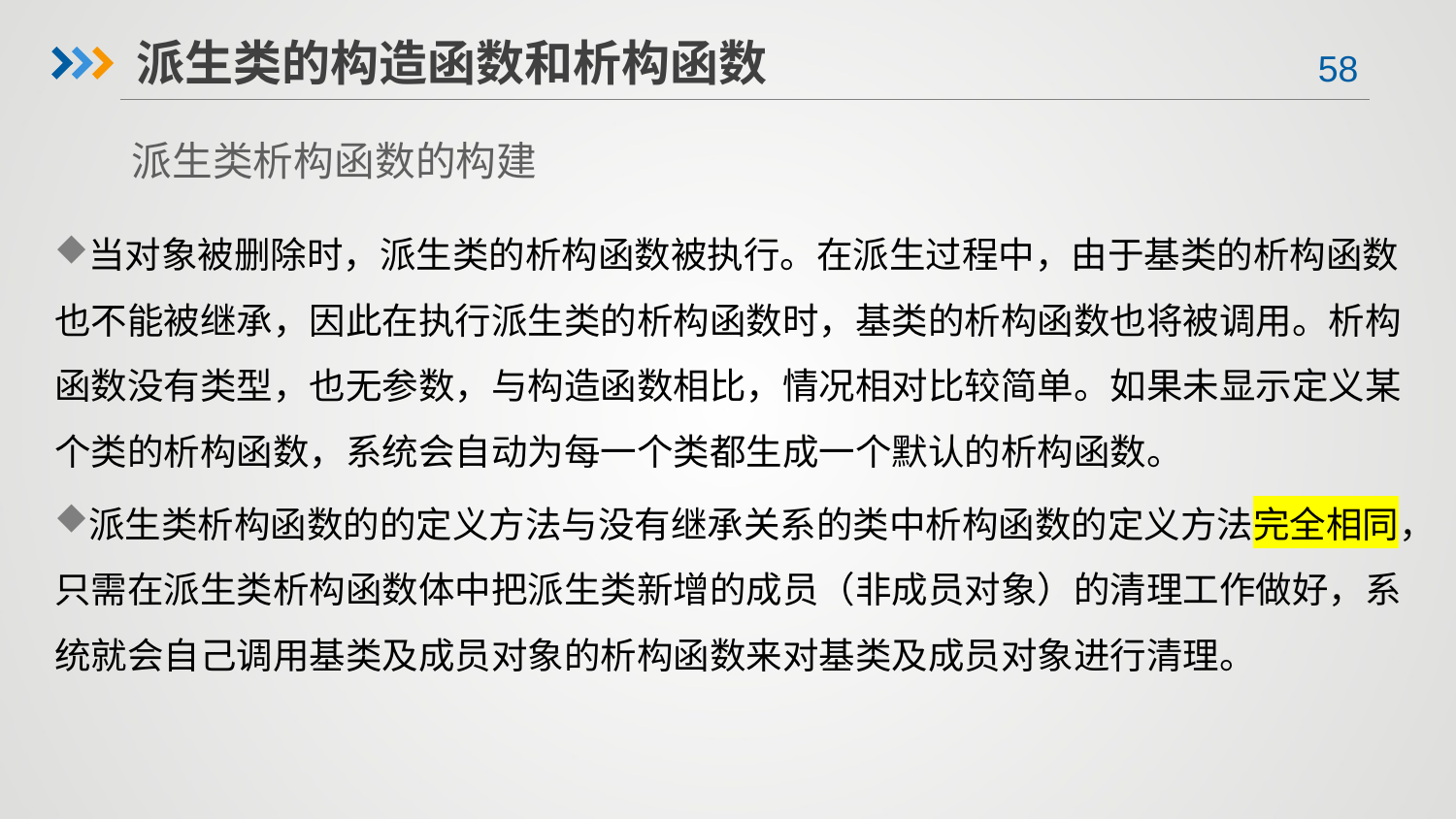

派生类的构造函数和析构函数
派生类析构函数的构建
当对象被删除时，派生类的析构函数被执行。在派生过程中，由于基类的析构函数也不能被继承，因此在执行派生类的析构函数时，基类的析构函数也将被调用。析构函数没有类型，也无参数，与构造函数相比，情况相对比较简单。如果未显示定义某个类的析构函数，系统会自动为每一个类都生成一个默认的析构函数。
派生类析构函数的的定义方法与没有继承关系的类中析构函数的定义方法完全相同，只需在派生类析构函数体中把派生类新增的成员（非成员对象）的清理工作做好，系统就会自己调用基类及成员对象的析构函数来对基类及成员对象进行清理。